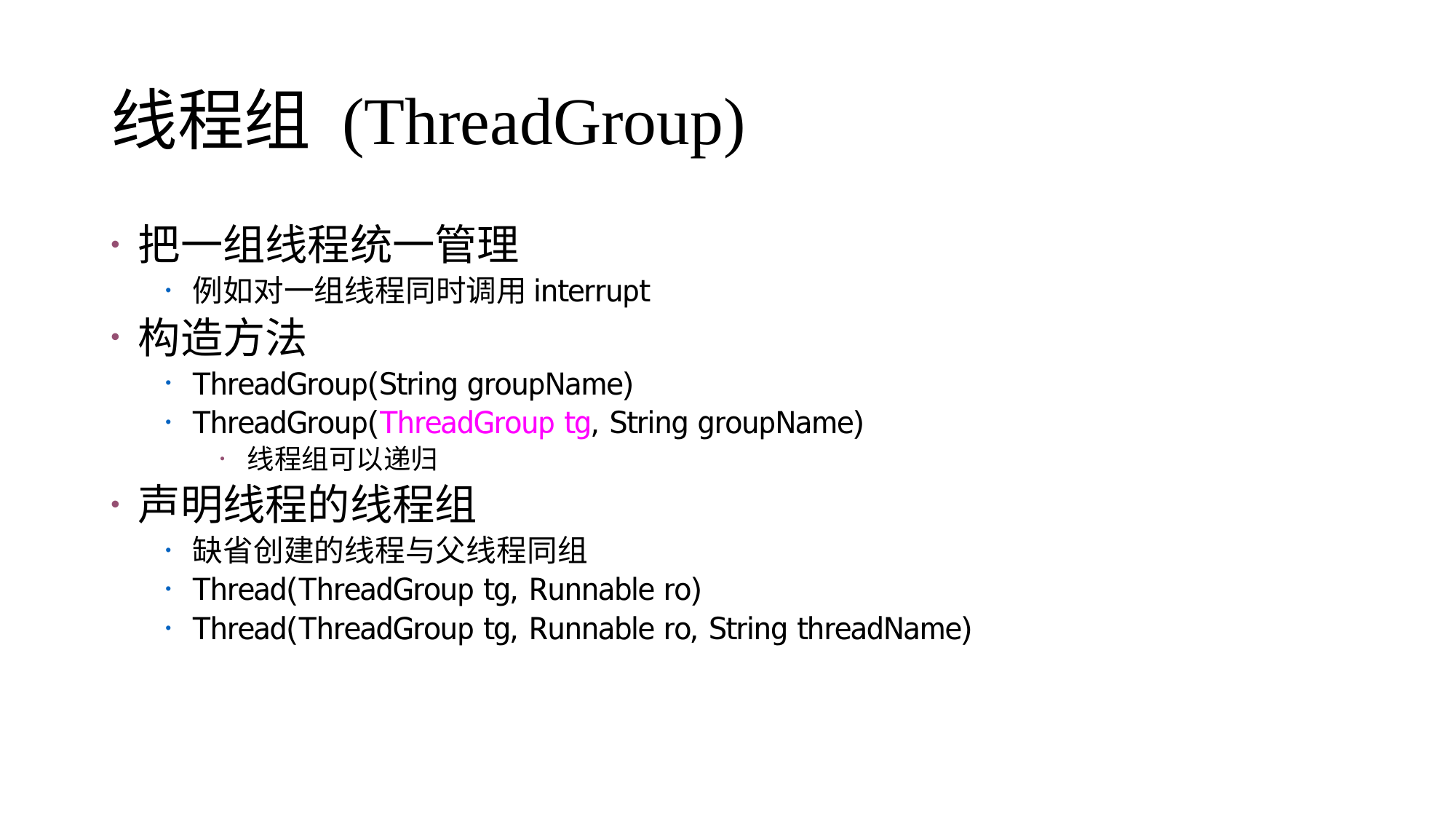

# 线程组 (ThreadGroup)
把一组线程统一管理
例如对一组线程同时调用interrupt
构造方法
ThreadGroup(String groupName)
ThreadGroup(ThreadGroup tg, String groupName)
线程组可以递归
声明线程的线程组
缺省创建的线程与父线程同组
Thread(ThreadGroup tg, Runnable ro)
Thread(ThreadGroup tg, Runnable ro, String threadName)